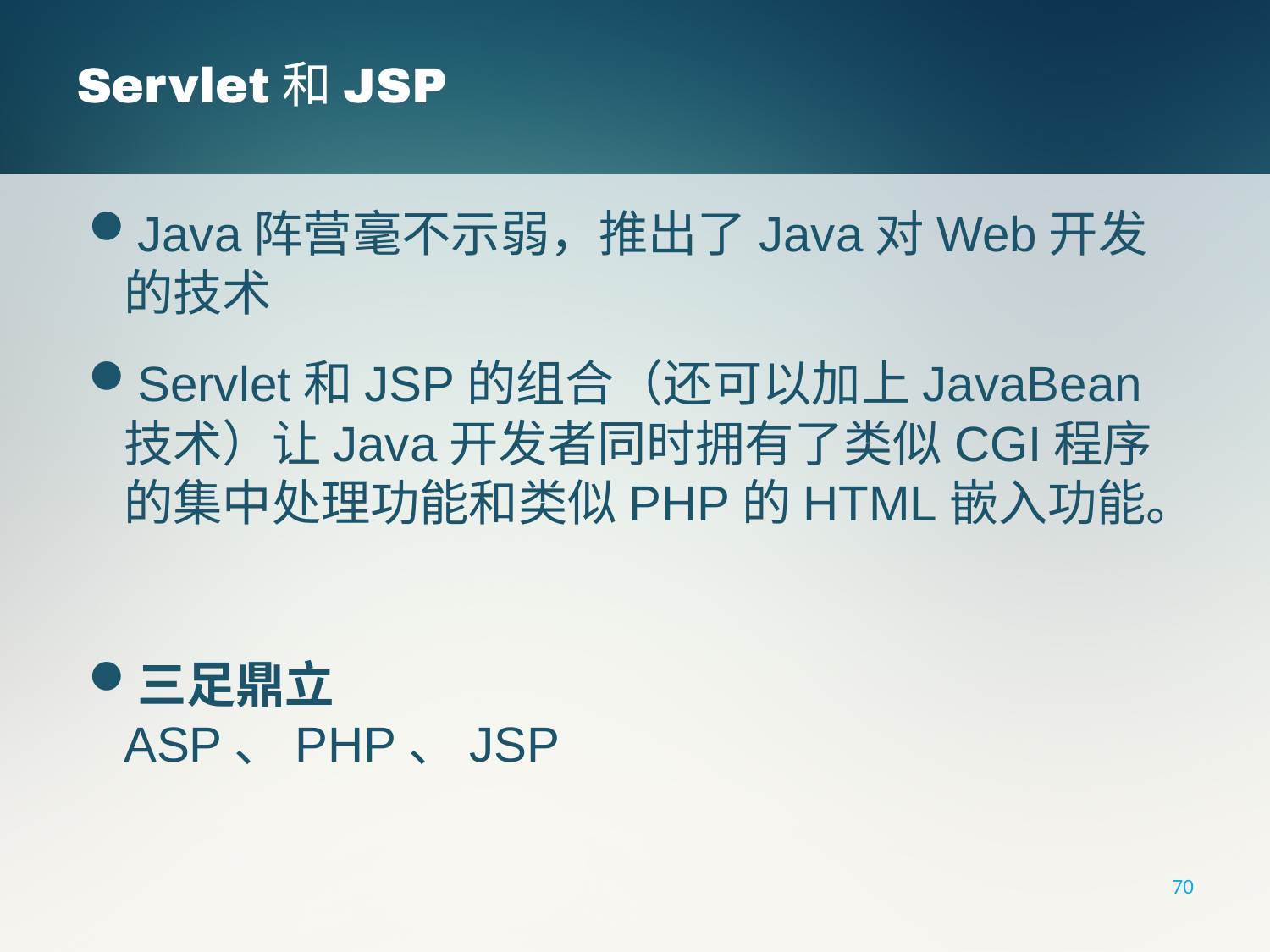

# Servlet和JSP
Java阵营毫不示弱，推出了Java对Web开发的技术
Servlet和JSP的组合（还可以加上JavaBean技术）让Java开发者同时拥有了类似CGI程序的集中处理功能和类似PHP的HTML嵌入功能。

三足鼎立
ASP、PHP、JSP

70